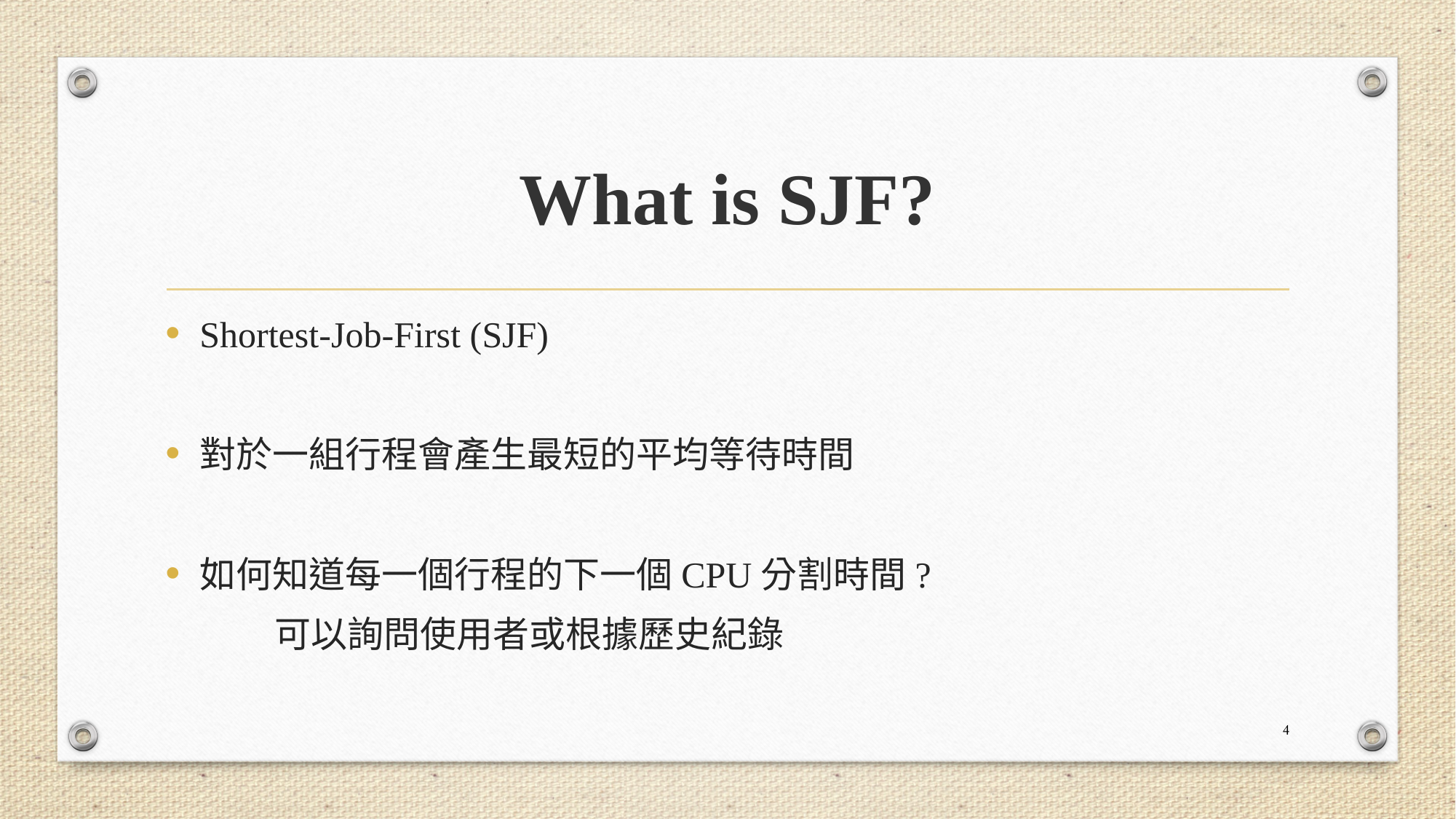

# What is SJF?
Shortest-Job-First (SJF)

對於一組行程會產生最短的平均等待時間

如何知道每一個行程的下一個CPU分割時間?
	可以詢問使用者或根據歷史紀錄

4